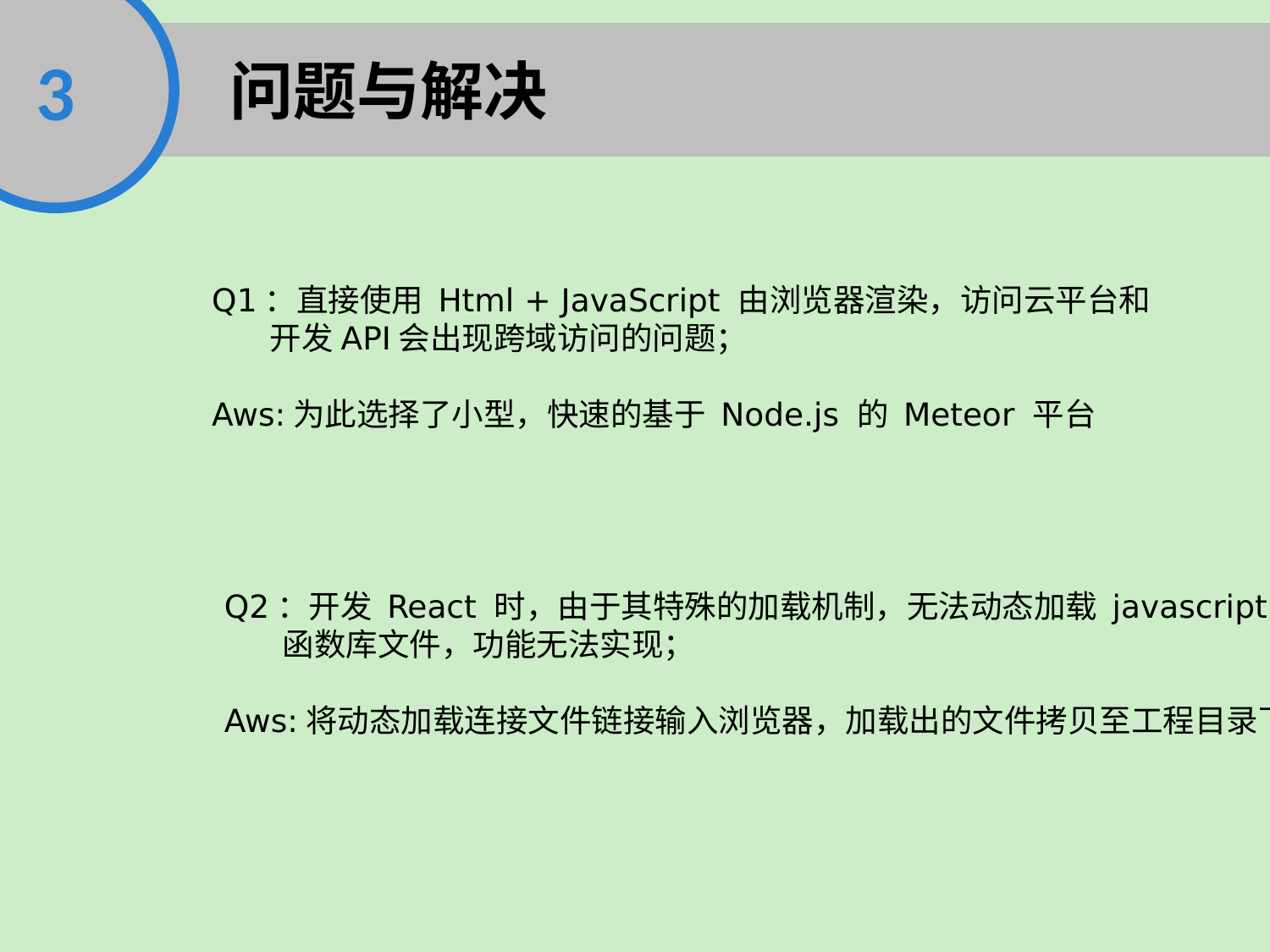

3

问题与解决
Q1：直接使用 Html + JavaScript 由浏览器渲染，访问云平台和
       开发API会出现跨域访问的问题；

Aws:为此选择了小型，快速的基于 Node.js 的 Meteor 平台
Q2：开发 React 时，由于其特殊的加载机制，无法动态加载 javascript
       函数库文件，功能无法实现；

Aws:将动态加载连接文件链接输入浏览器，加载出的文件拷贝至工程目录下